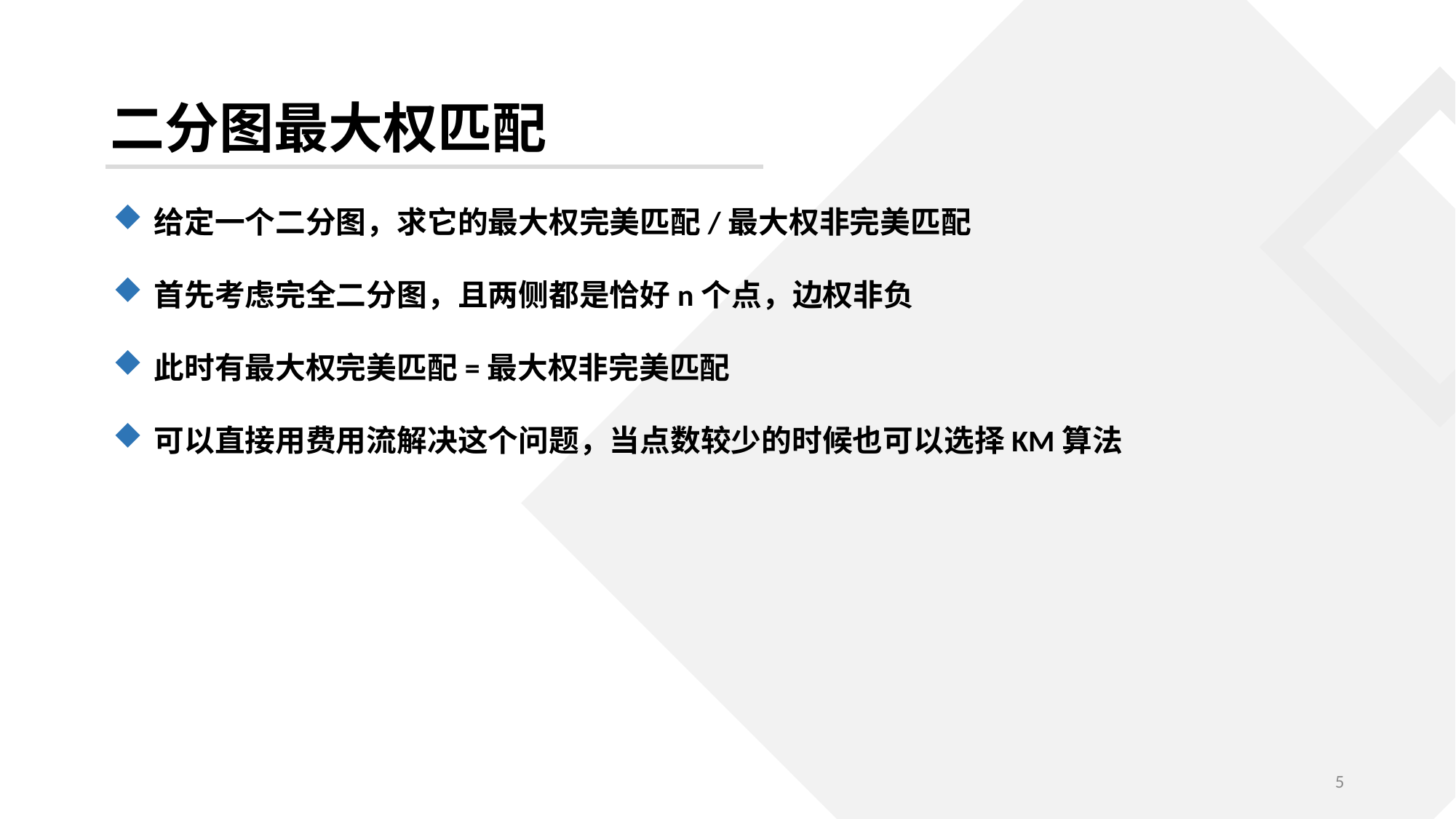

二分图最大权匹配
给定一个二分图，求它的最大权完美匹配/最大权非完美匹配

首先考虑完全二分图，且两侧都是恰好n个点，边权非负

此时有最大权完美匹配=最大权非完美匹配

可以直接用费用流解决这个问题，当点数较少的时候也可以选择KM算法
5